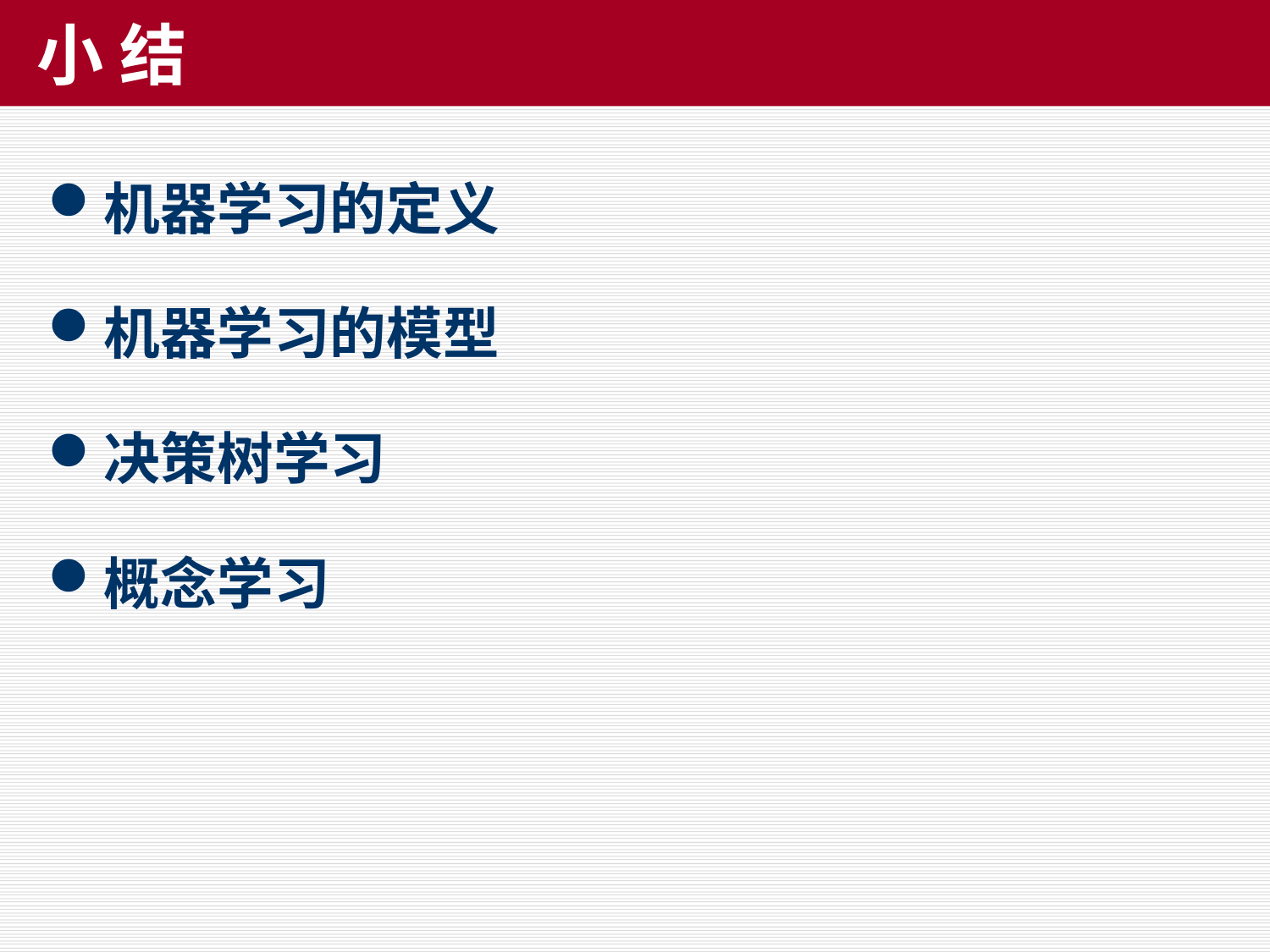

# 小 结
机器学习的定义
机器学习的模型
决策树学习
概念学习